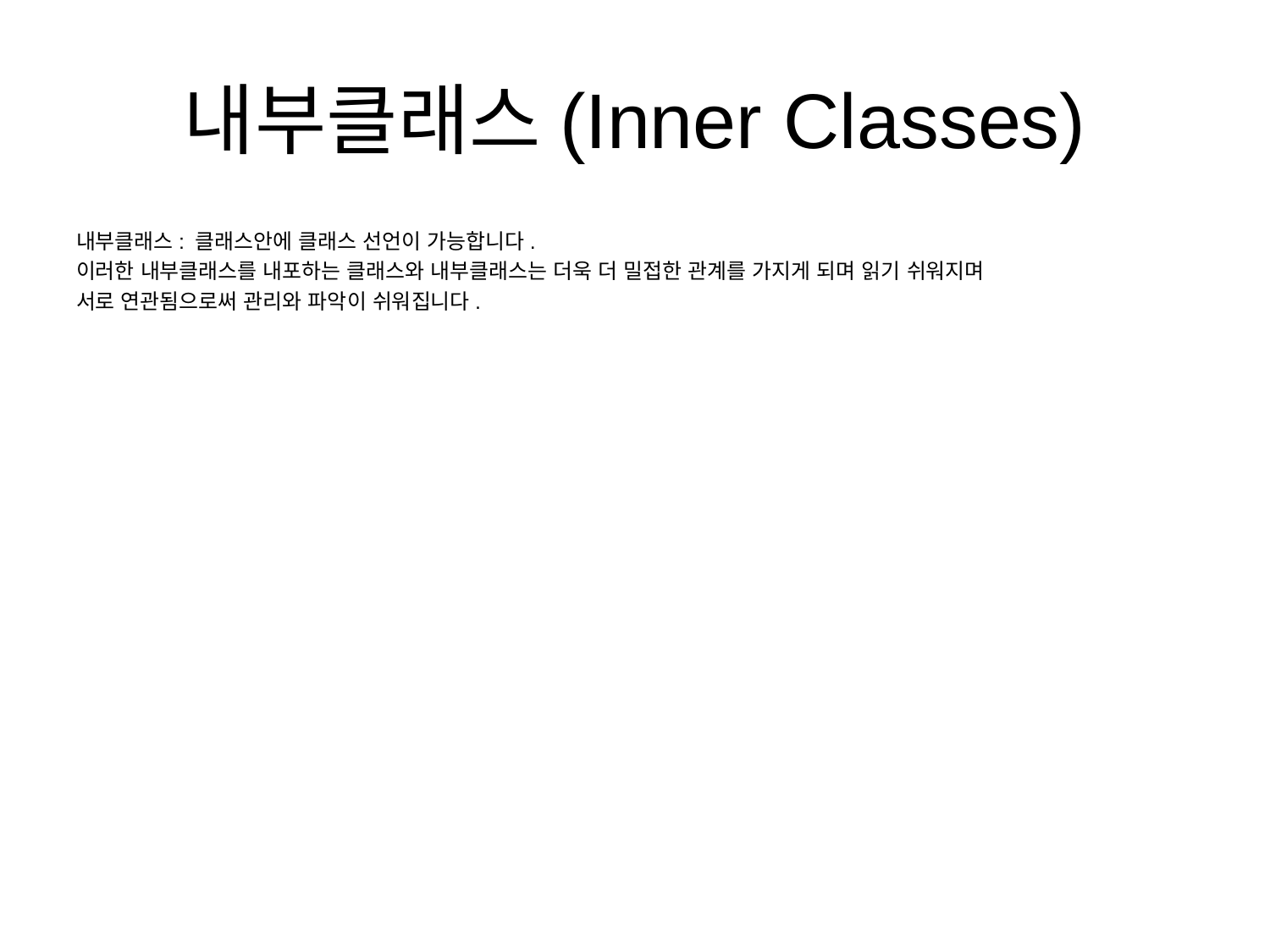

# 내부클래스(Inner Classes)
내부클래스: 클래스안에 클래스 선언이 가능합니다.
이러한 내부클래스를 내포하는 클래스와 내부클래스는 더욱 더 밀접한 관계를 가지게 되며 읽기 쉬워지며
서로 연관됨으로써 관리와 파악이 쉬워집니다.